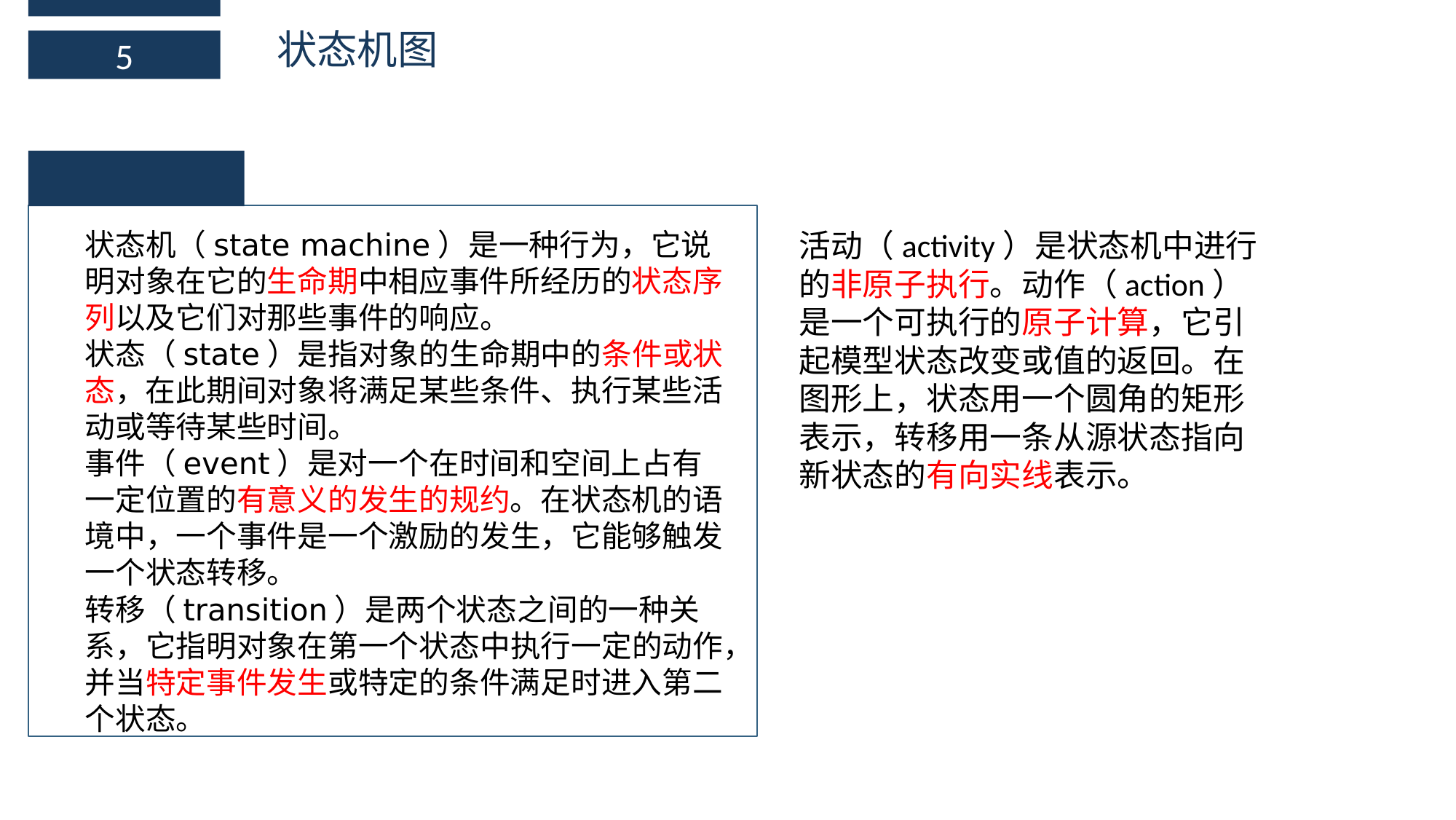

状态机图
5

状态机（state machine）是一种行为，它说明对象在它的生命期中相应事件所经历的状态序列以及它们对那些事件的响应。
状态（state）是指对象的生命期中的条件或状态，在此期间对象将满足某些条件、执行某些活动或等待某些时间。
事件（event）是对一个在时间和空间上占有一定位置的有意义的发生的规约。在状态机的语境中，一个事件是一个激励的发生，它能够触发一个状态转移。
转移（transition）是两个状态之间的一种关系，它指明对象在第一个状态中执行一定的动作，并当特定事件发生或特定的条件满足时进入第二个状态。
活动（activity）是状态机中进行的非原子执行。动作（action）是一个可执行的原子计算，它引起模型状态改变或值的返回。在图形上，状态用一个圆角的矩形表示，转移用一条从源状态指向新状态的有向实线表示。